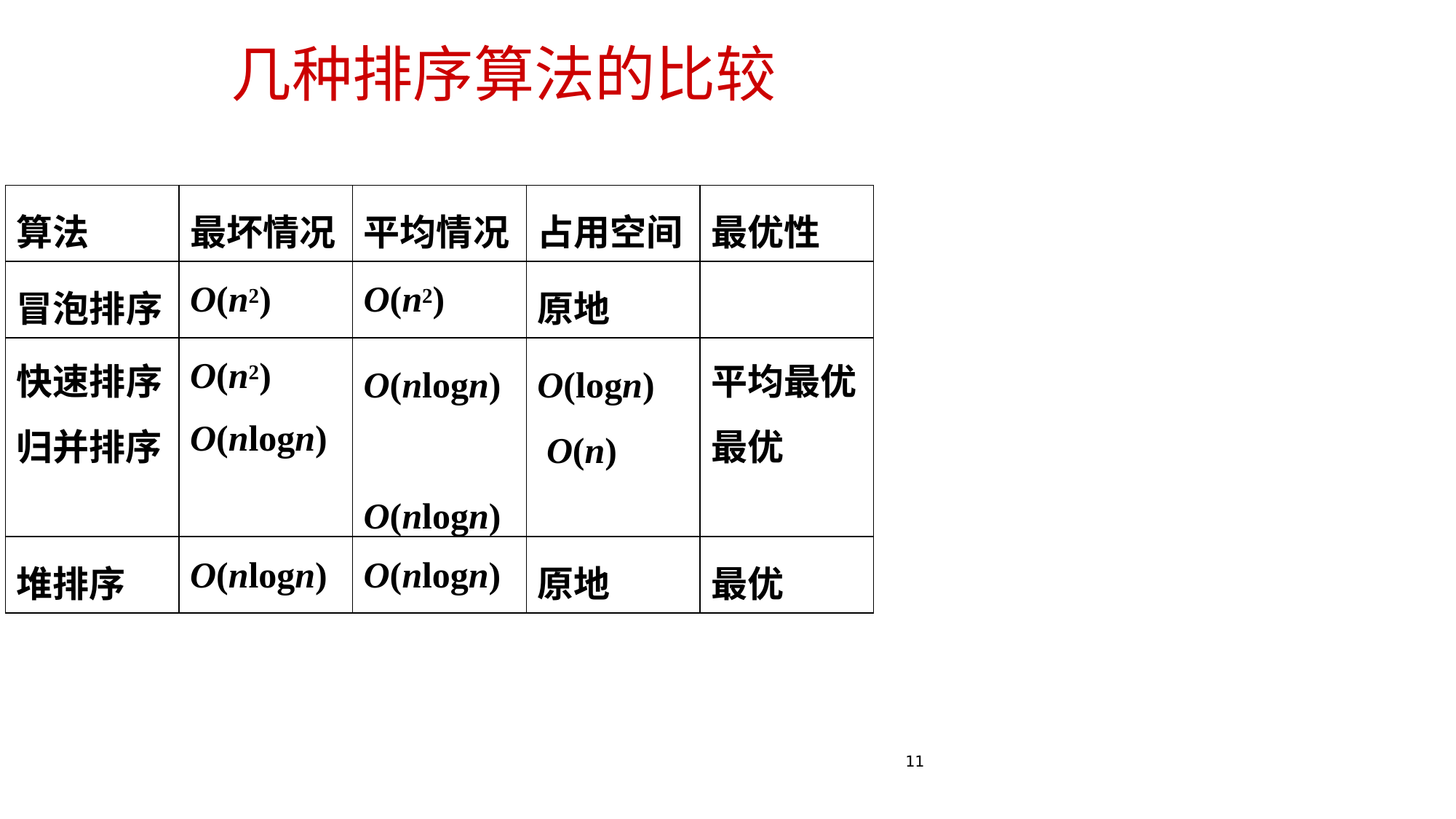

# 几种排序算法的比较
| 算法 | 最坏情况 | 平均情况 | 占用空间 | 最优性 |
| --- | --- | --- | --- | --- |
| 冒泡排序 | O(n2) | O(n2) | 原地 |  |
| 快速排序 归并排序 | O(n2) O(nlogn) | O(nlogn) O(nlogn) | O(logn) O(n) | 平均最优 最优 |
| 堆排序 | O(nlogn) | O(nlogn) | 原地 | 最优 |
11